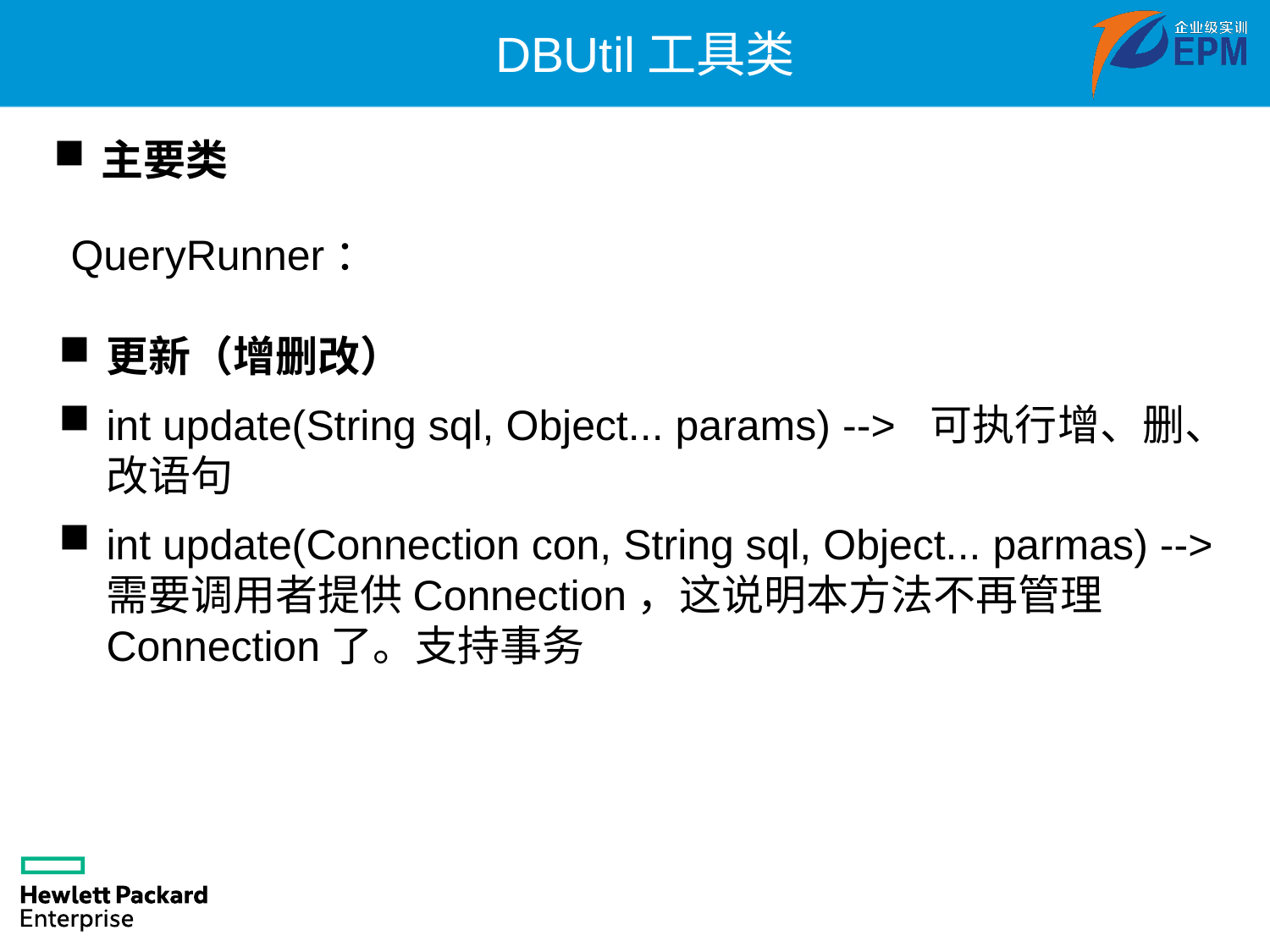

# DBUtil工具类
主要类
 QueryRunner：

更新（增删改）
int update(String sql, Object... params) -->  可执行增、删、改语句
int update(Connection con, String sql, Object... parmas) --> 需要调用者提供Connection，这说明本方法不再管理Connection了。支持事务